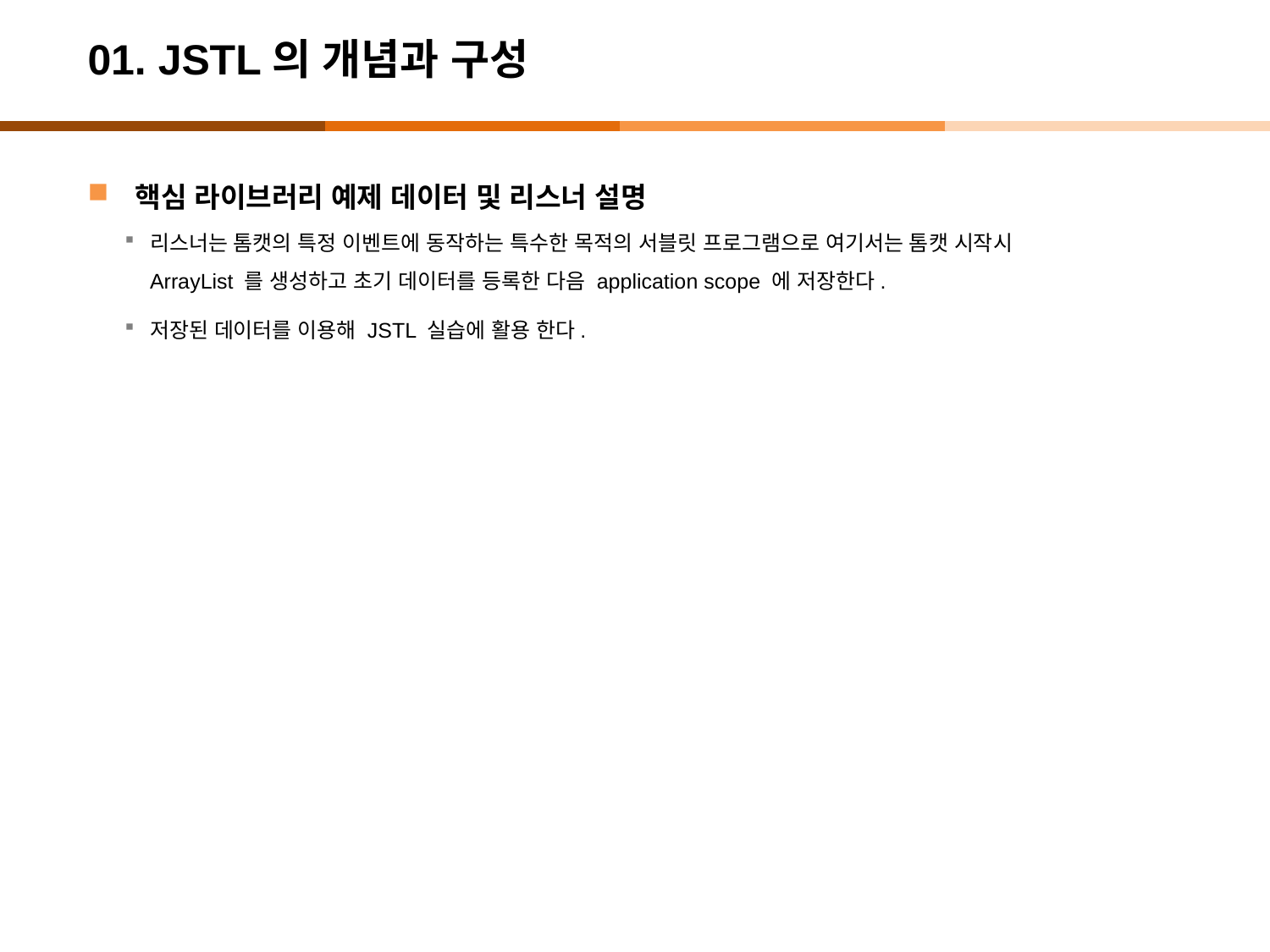

# 01. JSTL의 개념과 구성
핵심 라이브러리 예제 데이터 및 리스너 설명
리스너는 톰캣의 특정 이벤트에 동작하는 특수한 목적의 서블릿 프로그램으로 여기서는 톰캣 시작시 ArrayList 를 생성하고 초기 데이터를 등록한 다음 application scope 에 저장한다.
저장된 데이터를 이용해 JSTL 실습에 활용 한다.